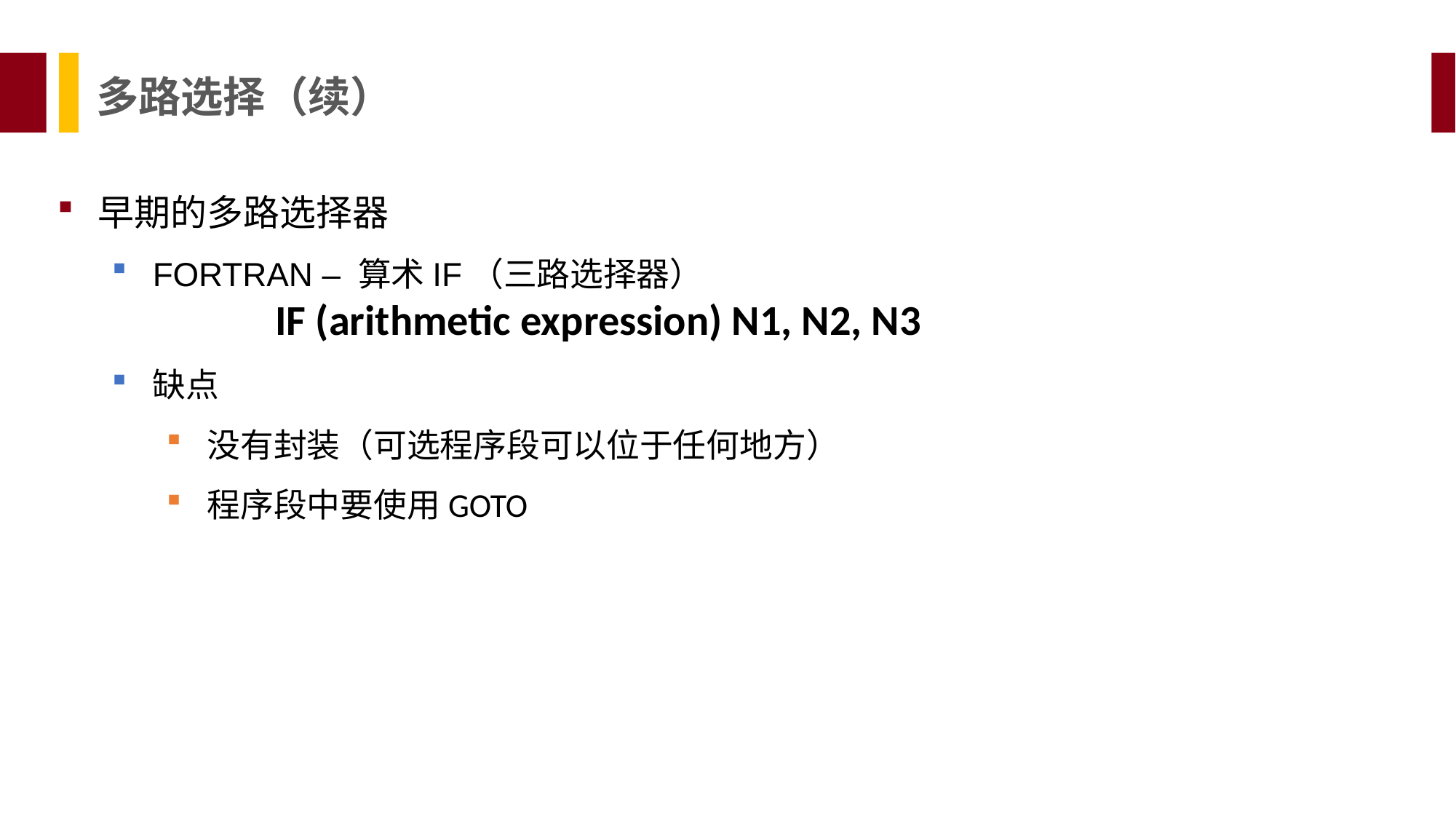

多路选择（续）
早期的多路选择器
FORTRAN – 算术IF（三路选择器）
	IF (arithmetic expression) N1, N2, N3
缺点
没有封装（可选程序段可以位于任何地方）
程序段中要使用GOTO